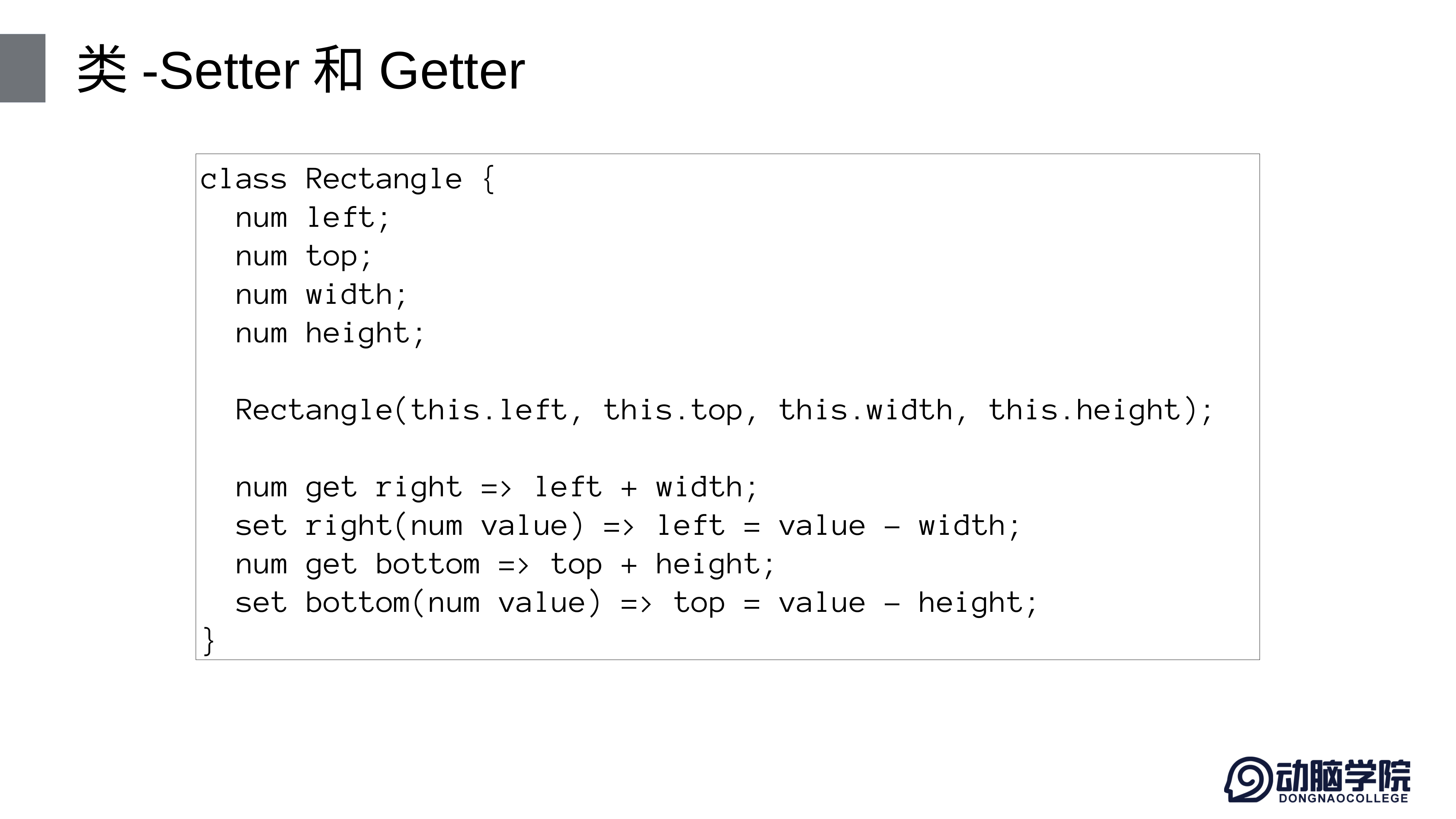

# 类-Setter和Getter
class Rectangle {
  num left;
  num top;
  num width;
  num height;

  Rectangle(this.left, this.top, this.width, this.height);

  num get right => left + width;
  set right(num value) => left = value - width;
  num get bottom => top + height;
  set bottom(num value) => top = value - height;
}